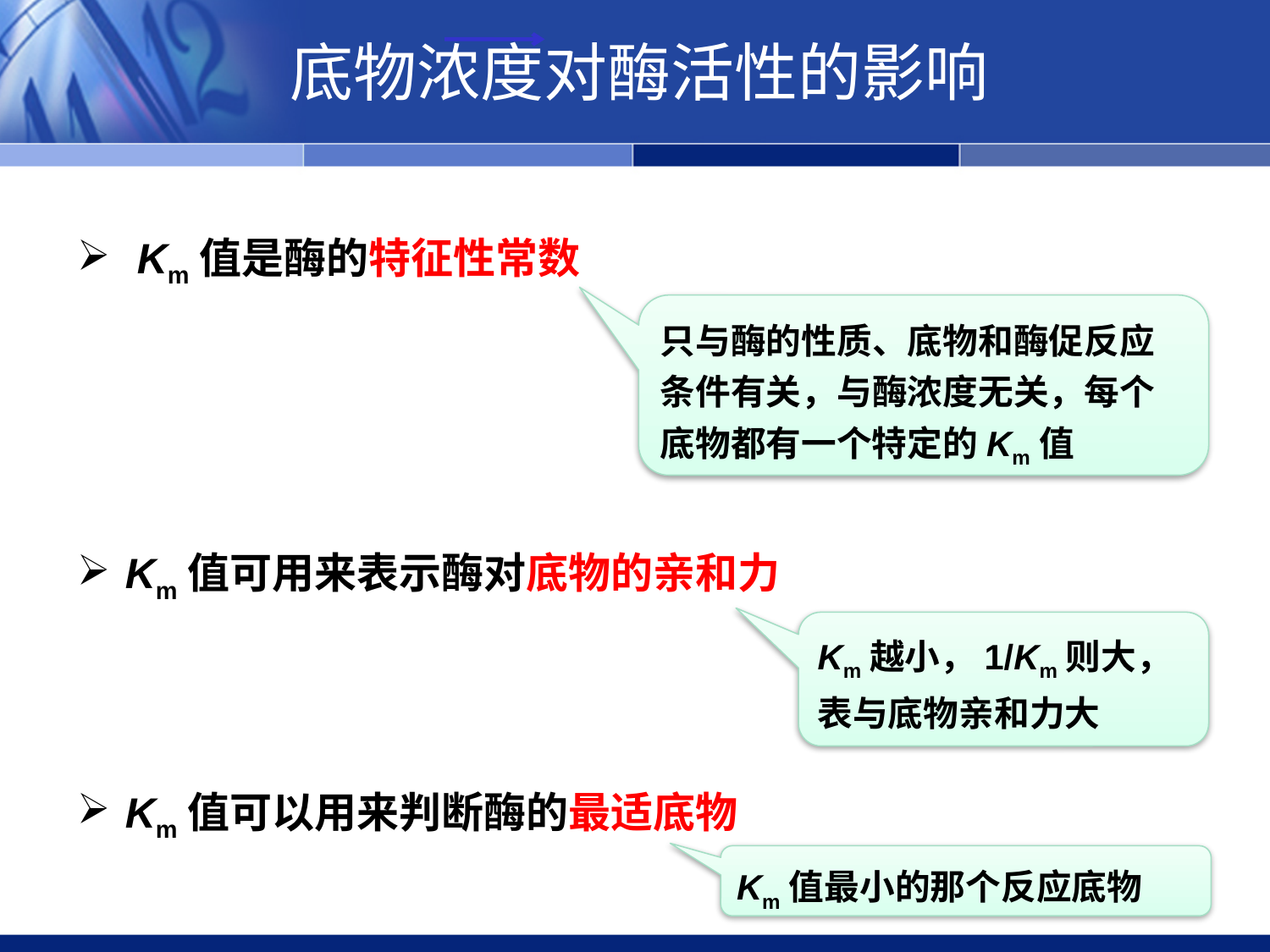

底物浓度对酶活性的影响

 Km值是酶的特征性常数

Km值可用来表示酶对底物的亲和力

Km值可以用来判断酶的最适底物

只与酶的性质、底物和酶促反应条件有关，与酶浓度无关，每个底物都有一个特定的Km值
Km越小，1/Km则大，表与底物亲和力大
Km值最小的那个反应底物